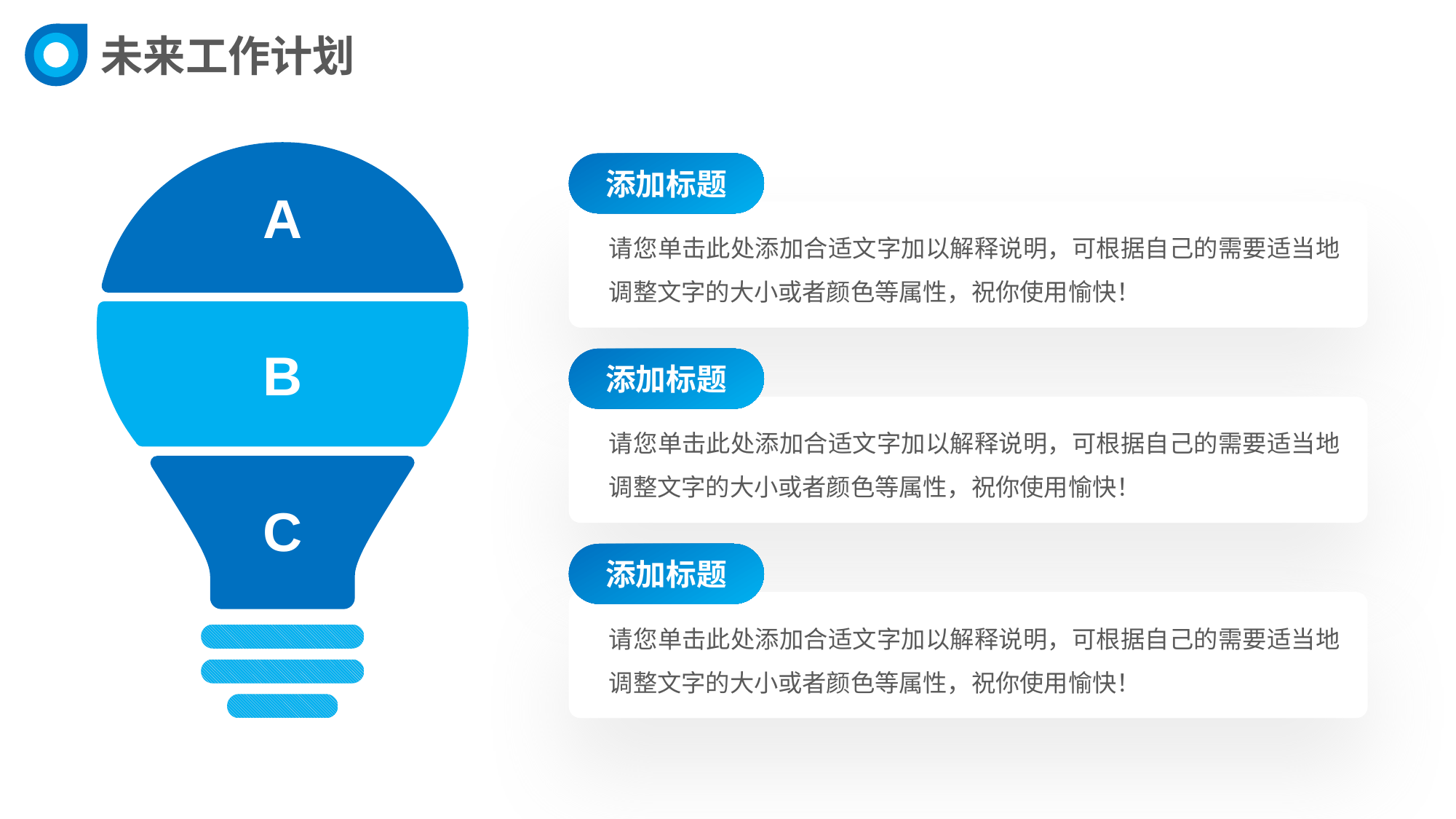

未来工作计划

A
B
C
添加标题

请您单击此处添加合适文字加以解释说明，可根据自己的需要适当地调整文字的大小或者颜色等属性，祝你使用愉快！
添加标题

请您单击此处添加合适文字加以解释说明，可根据自己的需要适当地调整文字的大小或者颜色等属性，祝你使用愉快！
添加标题

请您单击此处添加合适文字加以解释说明，可根据自己的需要适当地调整文字的大小或者颜色等属性，祝你使用愉快！